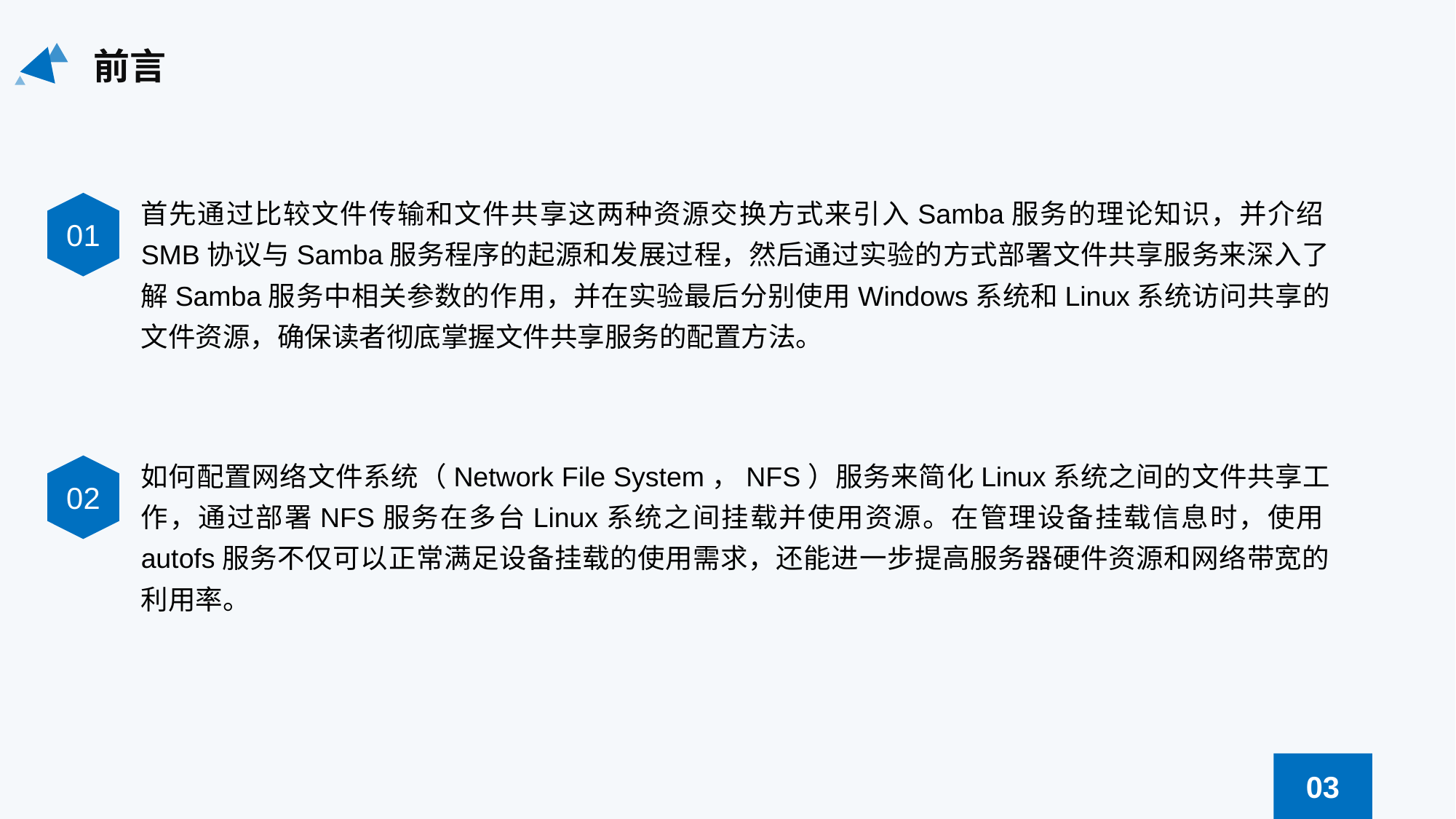

前言

首先通过比较文件传输和文件共享这两种资源交换方式来引入Samba服务的理论知识，并介绍SMB协议与Samba服务程序的起源和发展过程，然后通过实验的方式部署文件共享服务来深入了解Samba服务中相关参数的作用，并在实验最后分别使用Windows系统和Linux系统访问共享的文件资源，确保读者彻底掌握文件共享服务的配置方法。

01
如何配置网络文件系统（Network File System，NFS）服务来简化Linux系统之间的文件共享工作，通过部署NFS服务在多台Linux系统之间挂载并使用资源。在管理设备挂载信息时，使用autofs服务不仅可以正常满足设备挂载的使用需求，还能进一步提高服务器硬件资源和网络带宽的利用率。

02

03